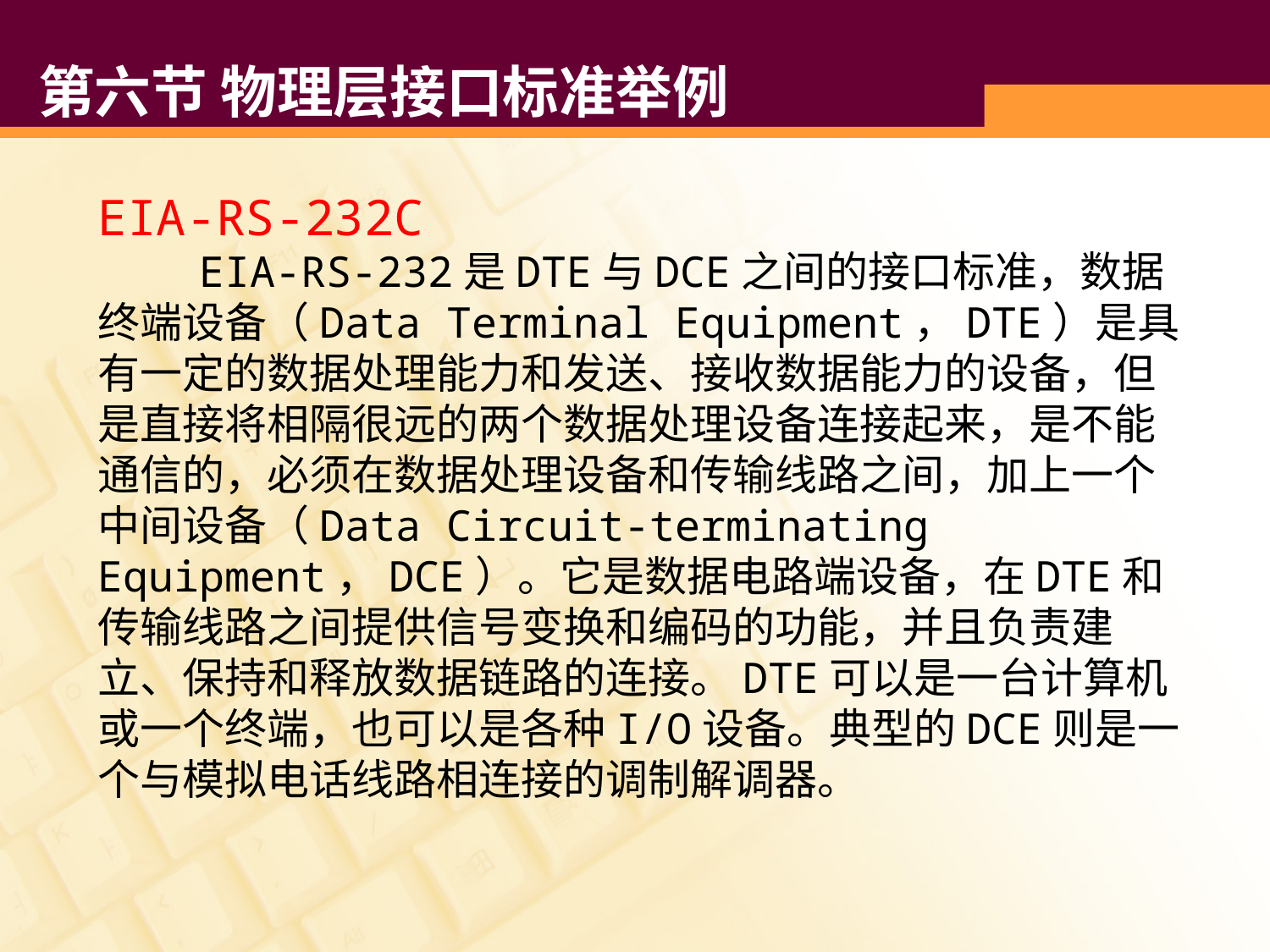

# 第六节 物理层接口标准举例
EIA-RS-232C
    EIA-RS-232是DTE与DCE之间的接口标准，数据终端设备（Data Terminal Equipment，DTE）是具有一定的数据处理能力和发送、接收数据能力的设备，但是直接将相隔很远的两个数据处理设备连接起来，是不能通信的，必须在数据处理设备和传输线路之间，加上一个中间设备（Data Circuit-terminating Equipment，DCE）。它是数据电路端设备，在DTE和传输线路之间提供信号变换和编码的功能，并且负责建立、保持和释放数据链路的连接。DTE可以是一台计算机或一个终端，也可以是各种I/O设备。典型的DCE则是一个与模拟电话线路相连接的调制解调器。